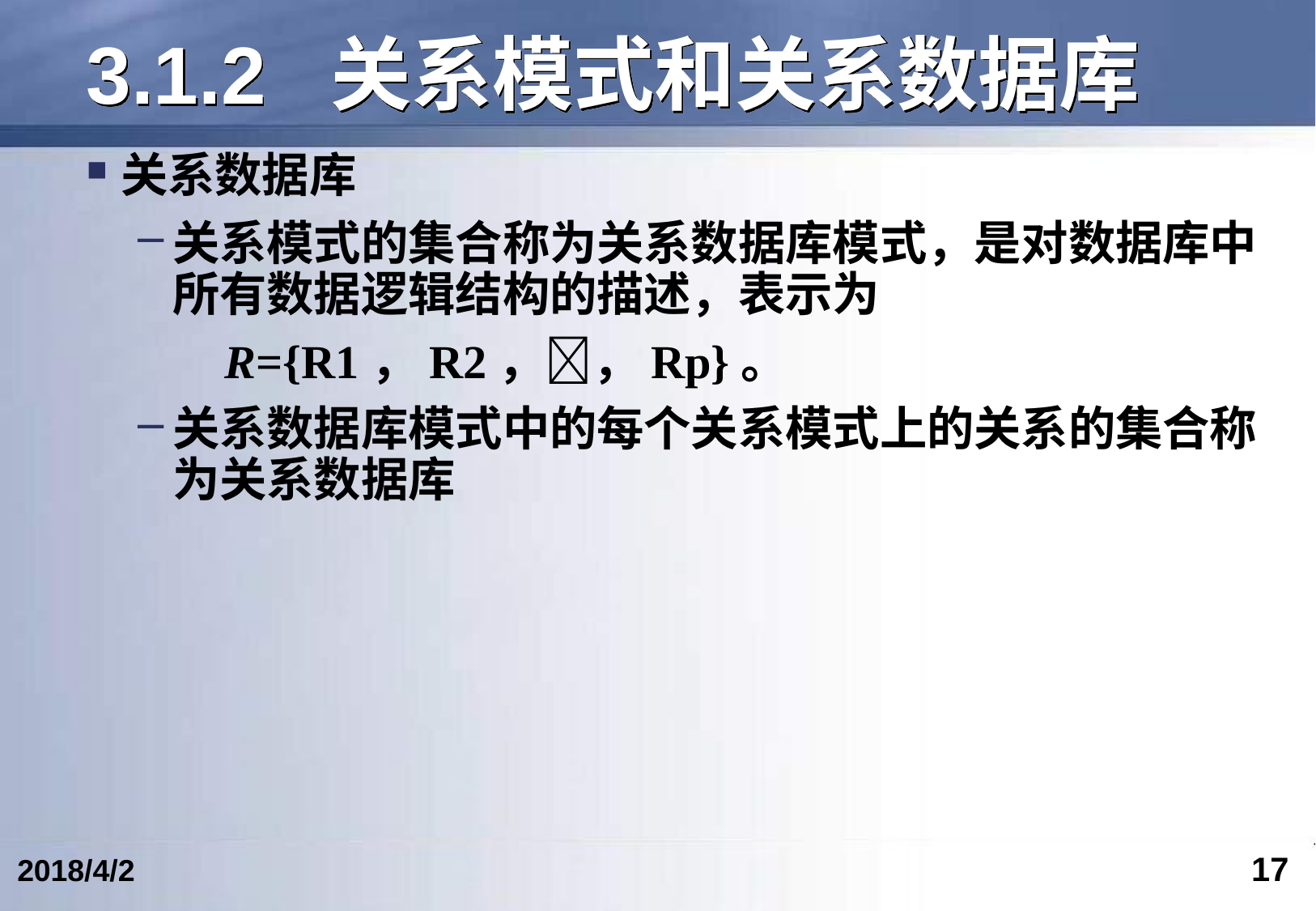

# 3.1.2  关系模式和关系数据库
关系数据库
关系模式的集合称为关系数据库模式，是对数据库中所有数据逻辑结构的描述，表示为
   R={R1，R2，…，Rp}。
关系数据库模式中的每个关系模式上的关系的集合称为关系数据库
17
2018/4/2